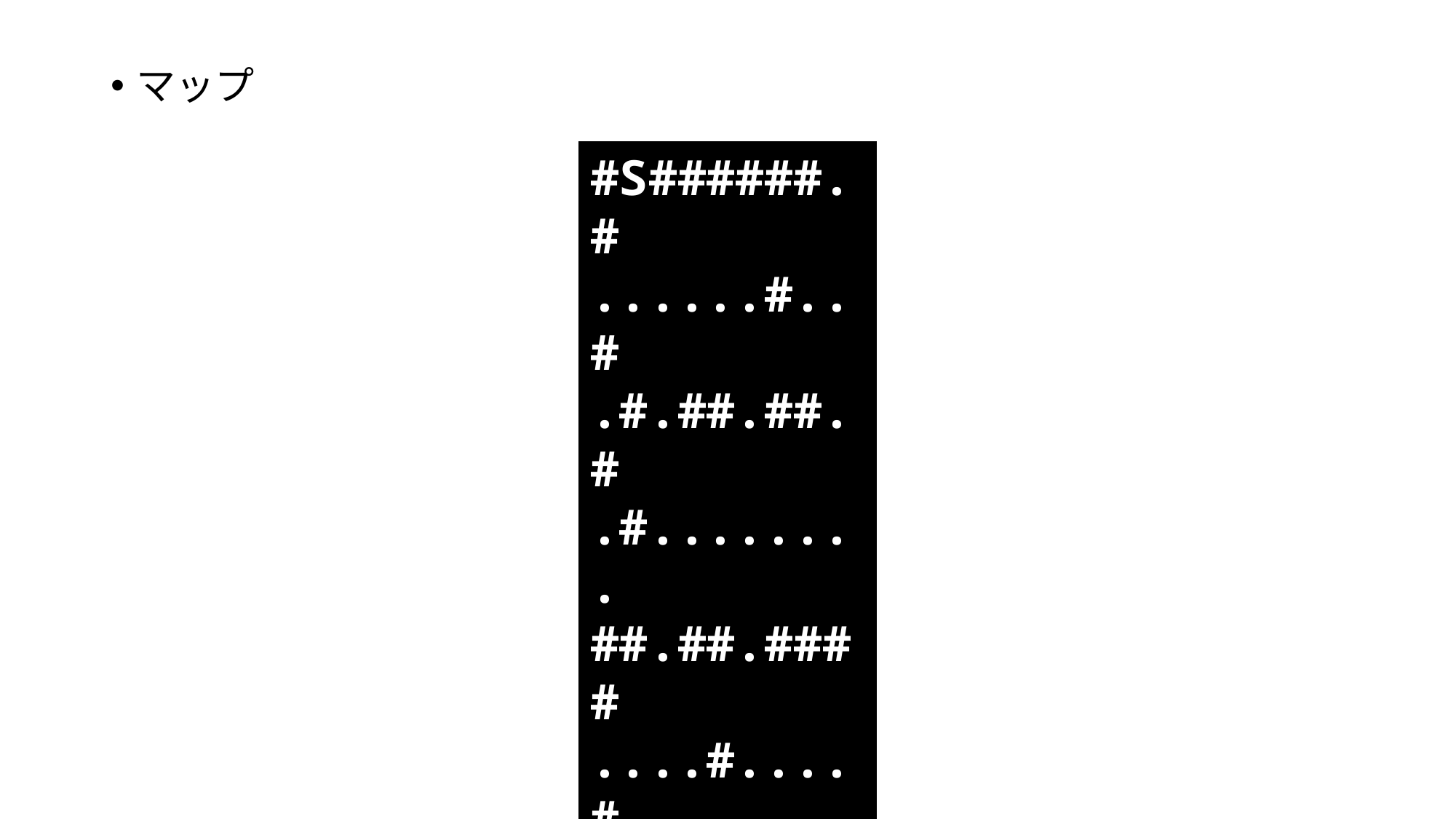

マップ
#S######.#
......#..#
.#.##.##.#
.#........
##.##.####
....#....#
.#######.#
....#.....
.####.###.
....#...G#